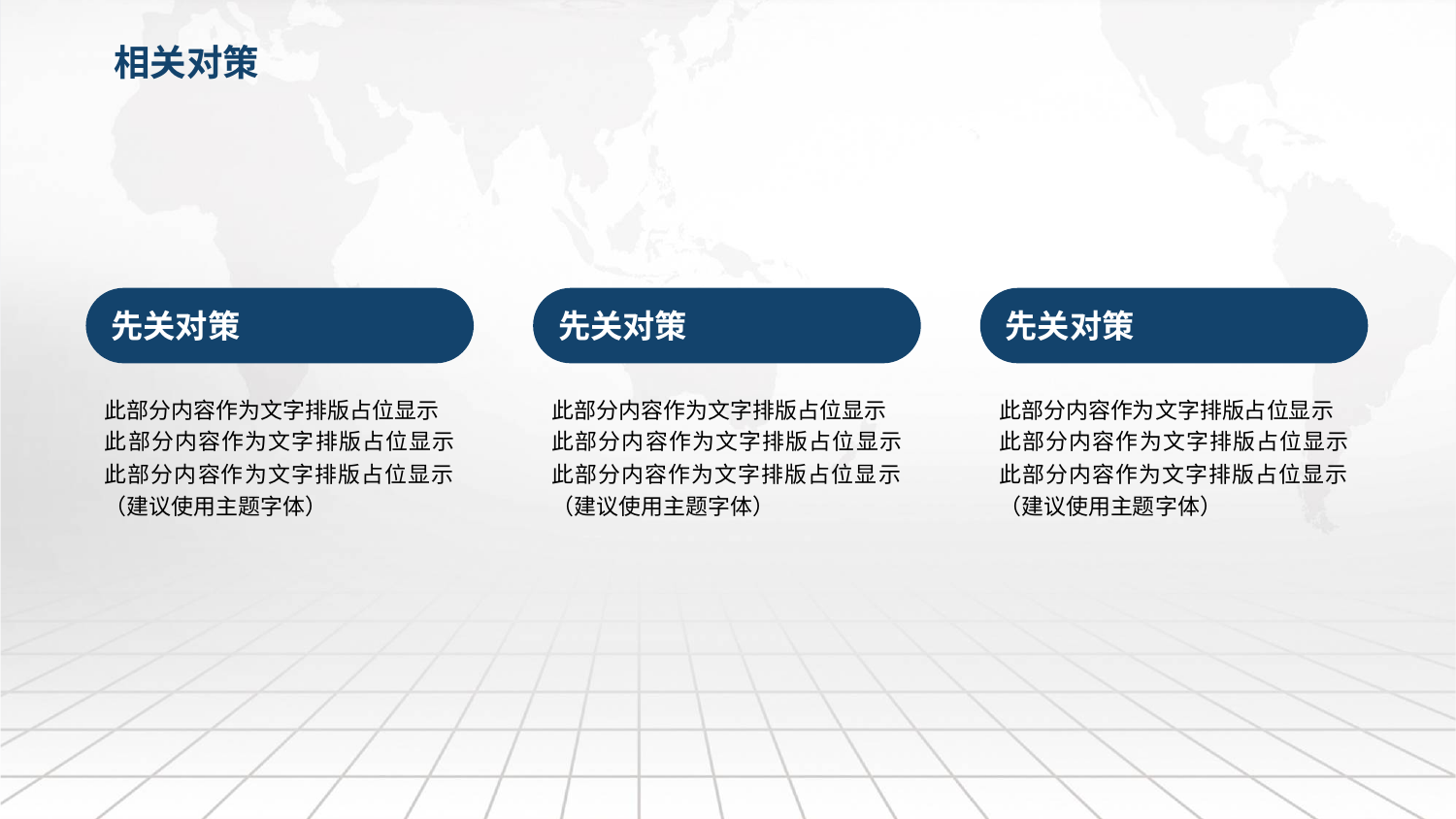

相关对策
先关对策
此部分内容作为文字排版占位显示
此部分内容作为文字排版占位显示此部分内容作为文字排版占位显示
（建议使用主题字体）
先关对策
此部分内容作为文字排版占位显示
此部分内容作为文字排版占位显示此部分内容作为文字排版占位显示
（建议使用主题字体）
先关对策
此部分内容作为文字排版占位显示
此部分内容作为文字排版占位显示此部分内容作为文字排版占位显示
（建议使用主题字体）